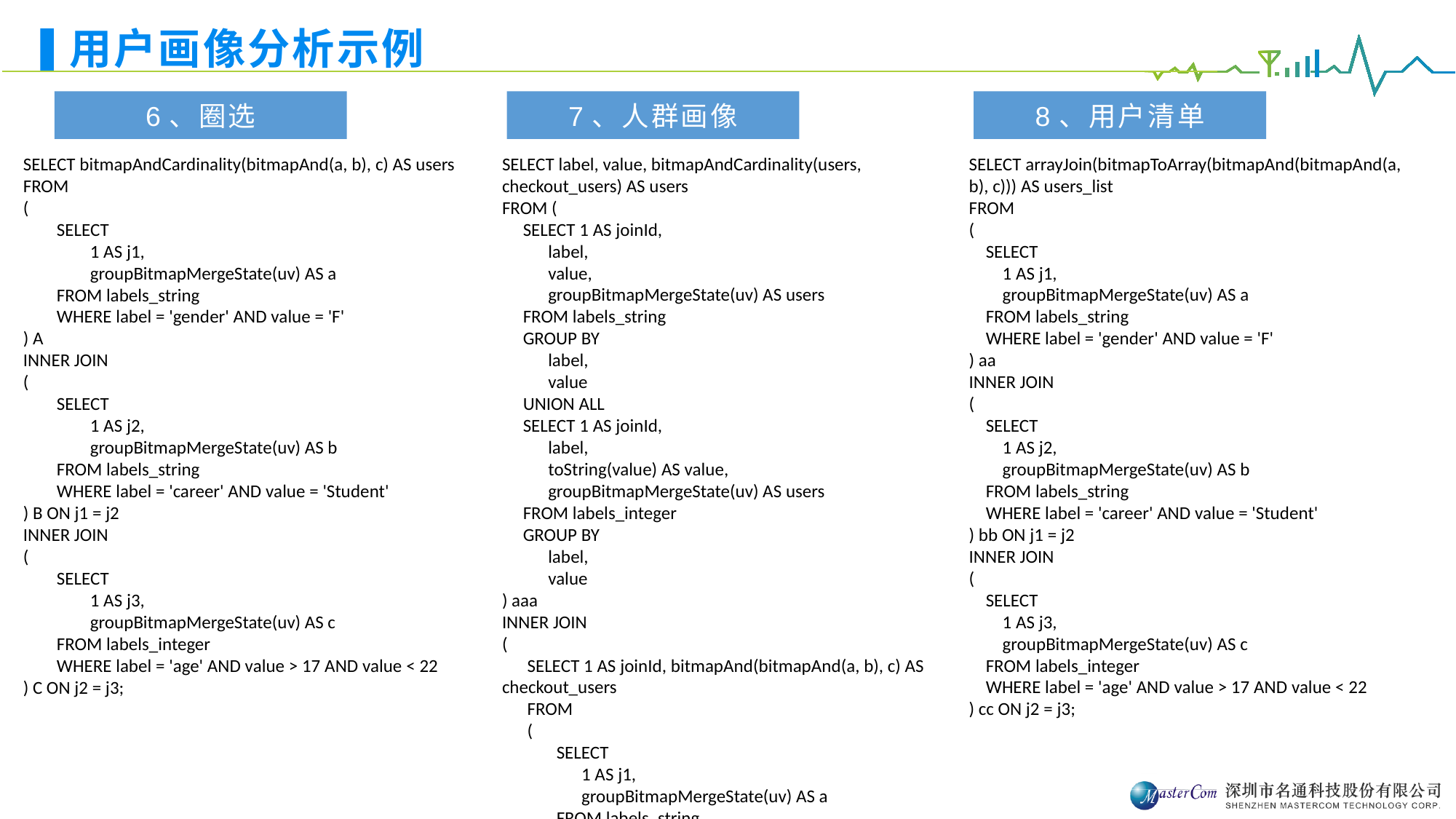

# 用户画像分析示例
6、圈选
7、人群画像
8、用户清单
SELECT bitmapAndCardinality(bitmapAnd(a, b), c) AS users
FROM
(
        SELECT
                1 AS j1,
                groupBitmapMergeState(uv) AS a
        FROM labels_string
        WHERE label = 'gender' AND value = 'F'
) A
INNER JOIN
(
        SELECT
                1 AS j2,
                groupBitmapMergeState(uv) AS b
        FROM labels_string
        WHERE label = 'career' AND value = 'Student'
) B ON j1 = j2
INNER JOIN
(
        SELECT
                1 AS j3,
                groupBitmapMergeState(uv) AS c
        FROM labels_integer
        WHERE label = 'age' AND value > 17 AND value < 22
) C ON j2 = j3;
SELECT label, value, bitmapAndCardinality(users, checkout_users) AS users
FROM (
     SELECT 1 AS joinId,
           label,
           value,
           groupBitmapMergeState(uv) AS users
     FROM labels_string
     GROUP BY
           label,
           value
     UNION ALL
     SELECT 1 AS joinId,
           label,
           toString(value) AS value,
           groupBitmapMergeState(uv) AS users
     FROM labels_integer
     GROUP BY
           label,
           value
) aaa
INNER JOIN
(
      SELECT 1 AS joinId, bitmapAnd(bitmapAnd(a, b), c) AS checkout_users
      FROM
      (
             SELECT
                   1 AS j1,
                   groupBitmapMergeState(uv) AS a
             FROM labels_string
             WHERE label = 'gender' AND value = 'F'
      ) aa
      INNER JOIN
      (
             SELECT
                   1 AS j2,
                   groupBitmapMergeState(uv) AS b
             FROM labels_string
             WHERE label = 'career' AND value = 'Student'
      ) bb ON j1 = j2
      INNER JOIN
      (
             SELECT
                   1 AS j3,
                   groupBitmapMergeState(uv) AS c
             FROM labels_integer
             WHERE label = 'age' AND value > 17 AND value < 22
      ) cc ON j2 = j3
) bbb ON aaa.joinId = bbb.joinId
WHERE users > 0
ORDER BY label, value;
SELECT arrayJoin(bitmapToArray(bitmapAnd(bitmapAnd(a, b), c))) AS users_list
FROM
(
    SELECT
        1 AS j1,
        groupBitmapMergeState(uv) AS a
    FROM labels_string
    WHERE label = 'gender' AND value = 'F'
) aa
INNER JOIN
(
    SELECT
        1 AS j2,
        groupBitmapMergeState(uv) AS b
    FROM labels_string
    WHERE label = 'career' AND value = 'Student'
) bb ON j1 = j2
INNER JOIN
(
    SELECT
        1 AS j3,
        groupBitmapMergeState(uv) AS c
    FROM labels_integer
    WHERE label = 'age' AND value > 17 AND value < 22
) cc ON j2 = j3;